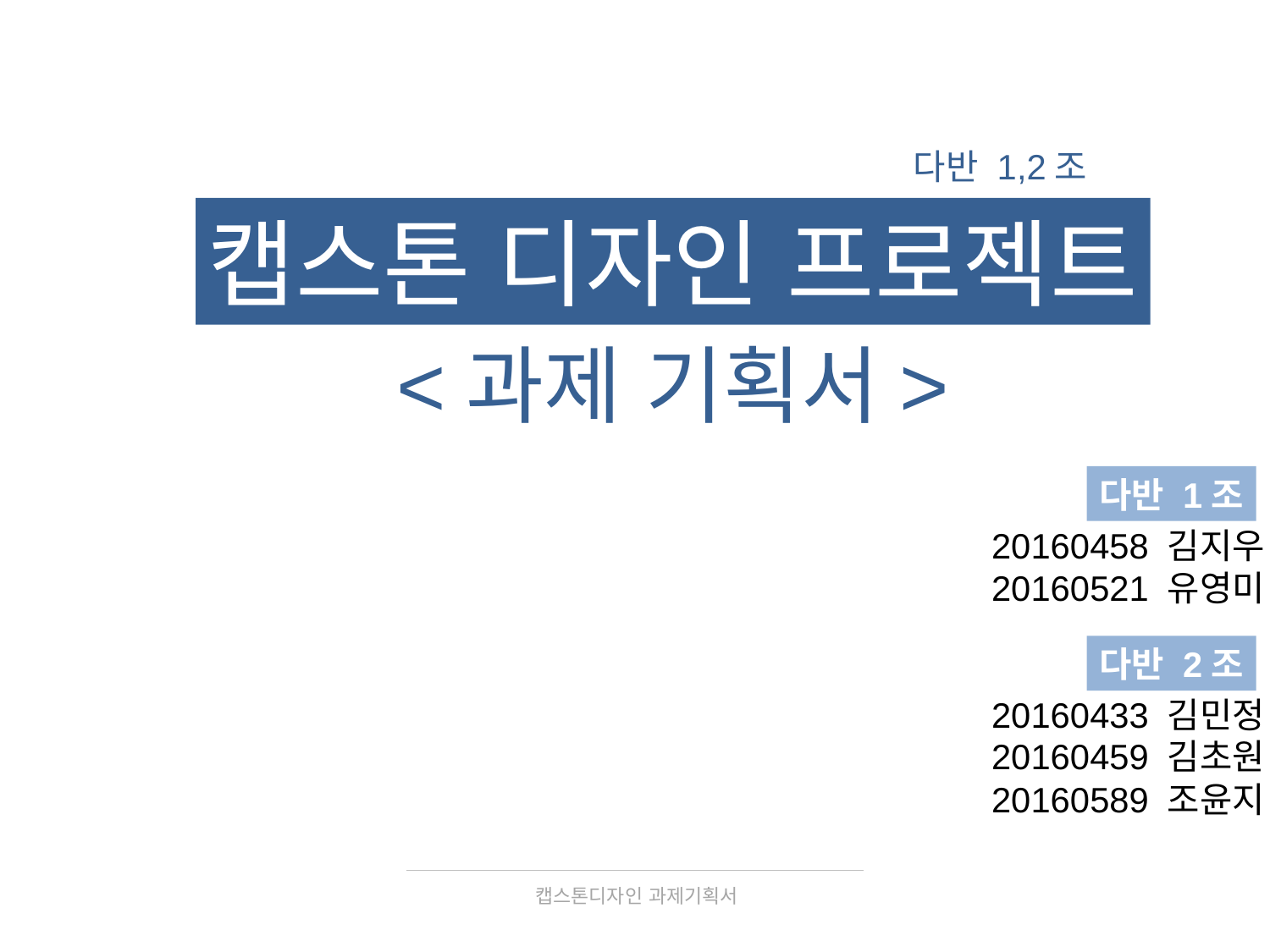

다반 1,2조
캡스톤 디자인 프로젝트
<과제 기획서>
다반 1조

20160458 김지우
20160521 유영미

20160433 김민정
20160459 김초원
20160589 조윤지
다반 2조
캡스톤디자인 과제기획서